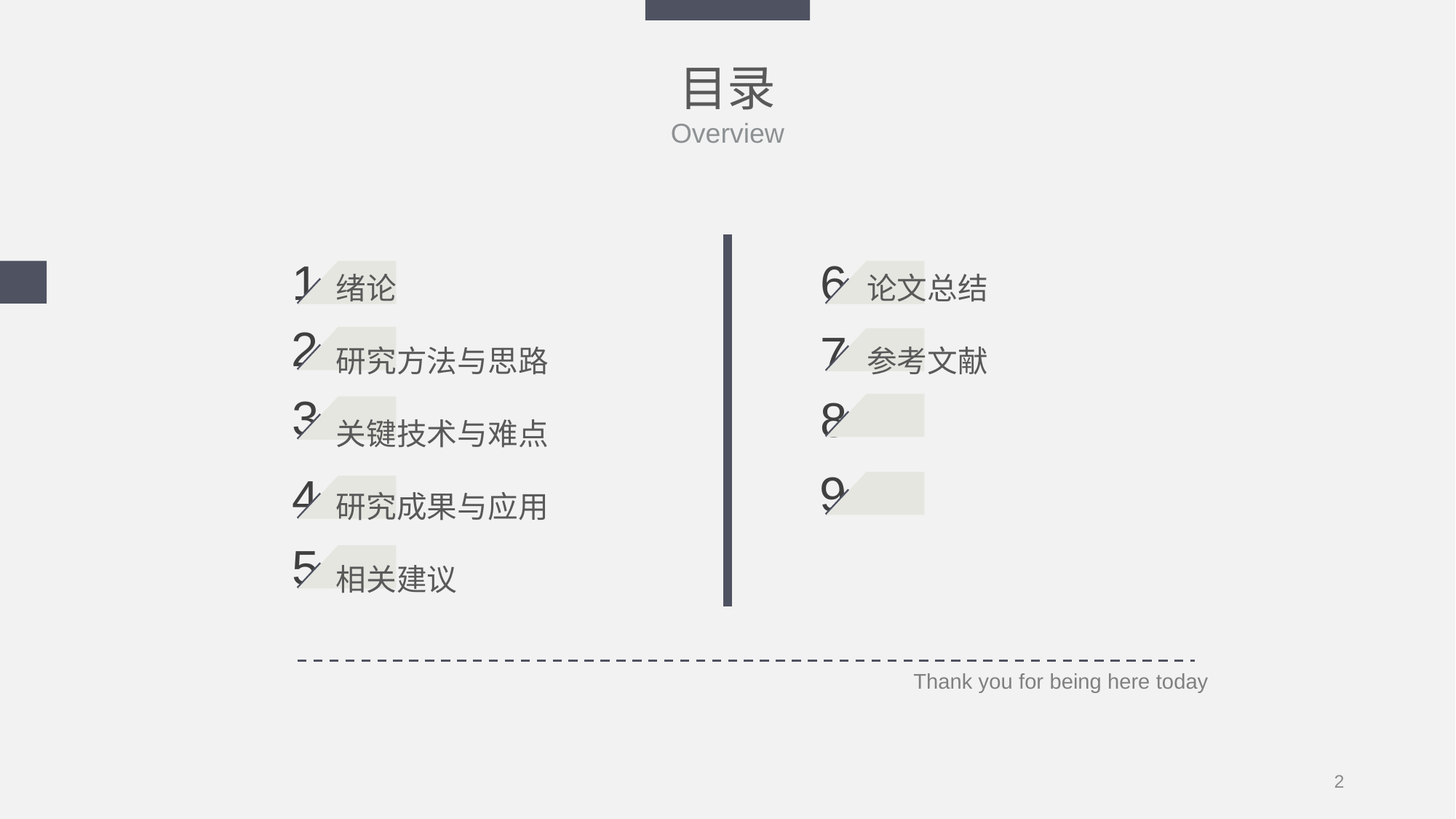

目录
Overview
绪论
研究方法与思路
关键技术与难点
研究成果与应用
相关建议
论文总结
参考文献
1

6

2

7

3

8

9

4

5

Thank you for being here today
2